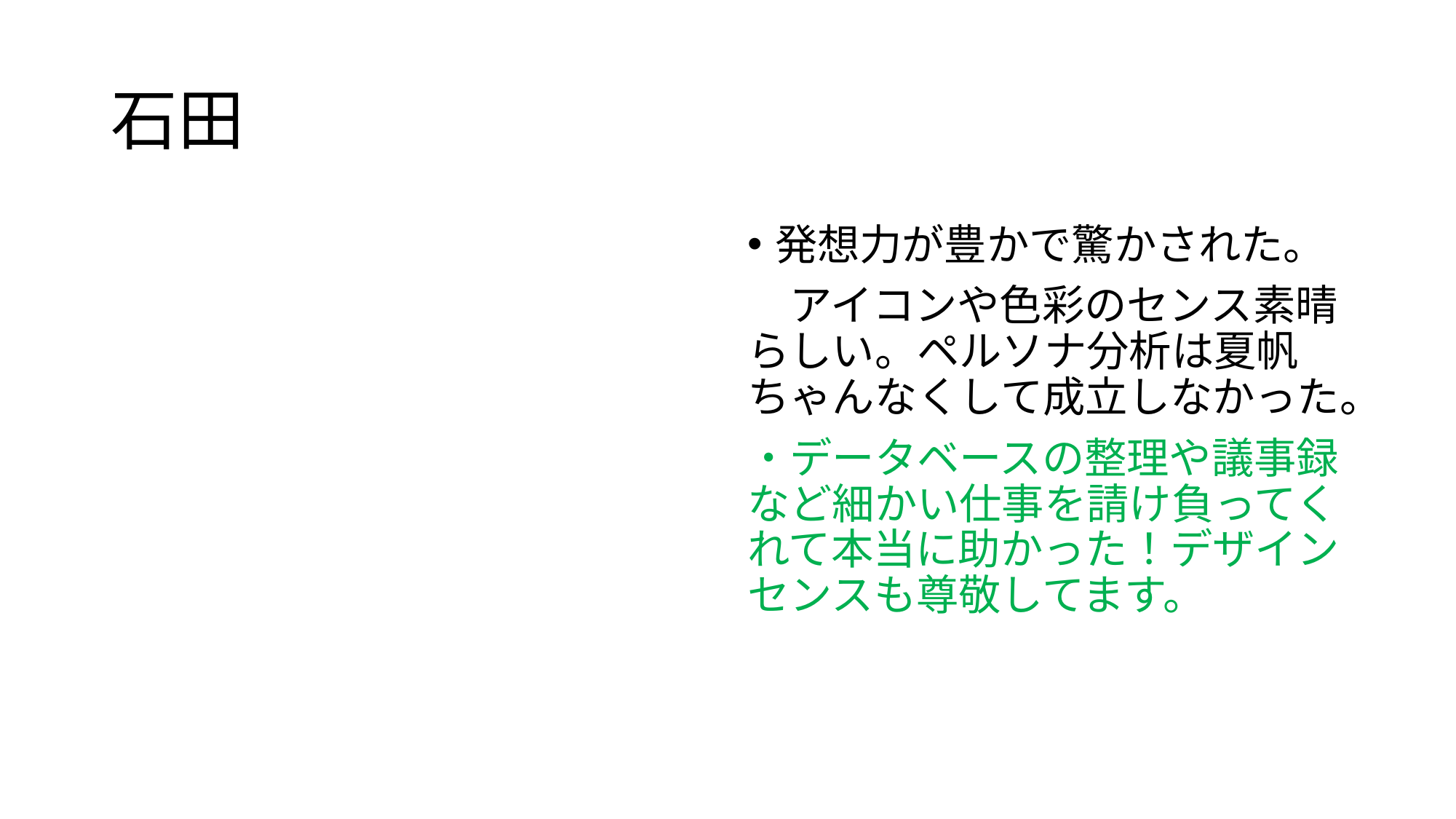

# 石田

発想力が豊かで驚かされた。
　アイコンや色彩のセンス素晴らしい。ペルソナ分析は夏帆ちゃんなくして成立しなかった。
・データベースの整理や議事録など細かい仕事を請け負ってくれて本当に助かった！デザインセンスも尊敬してます。